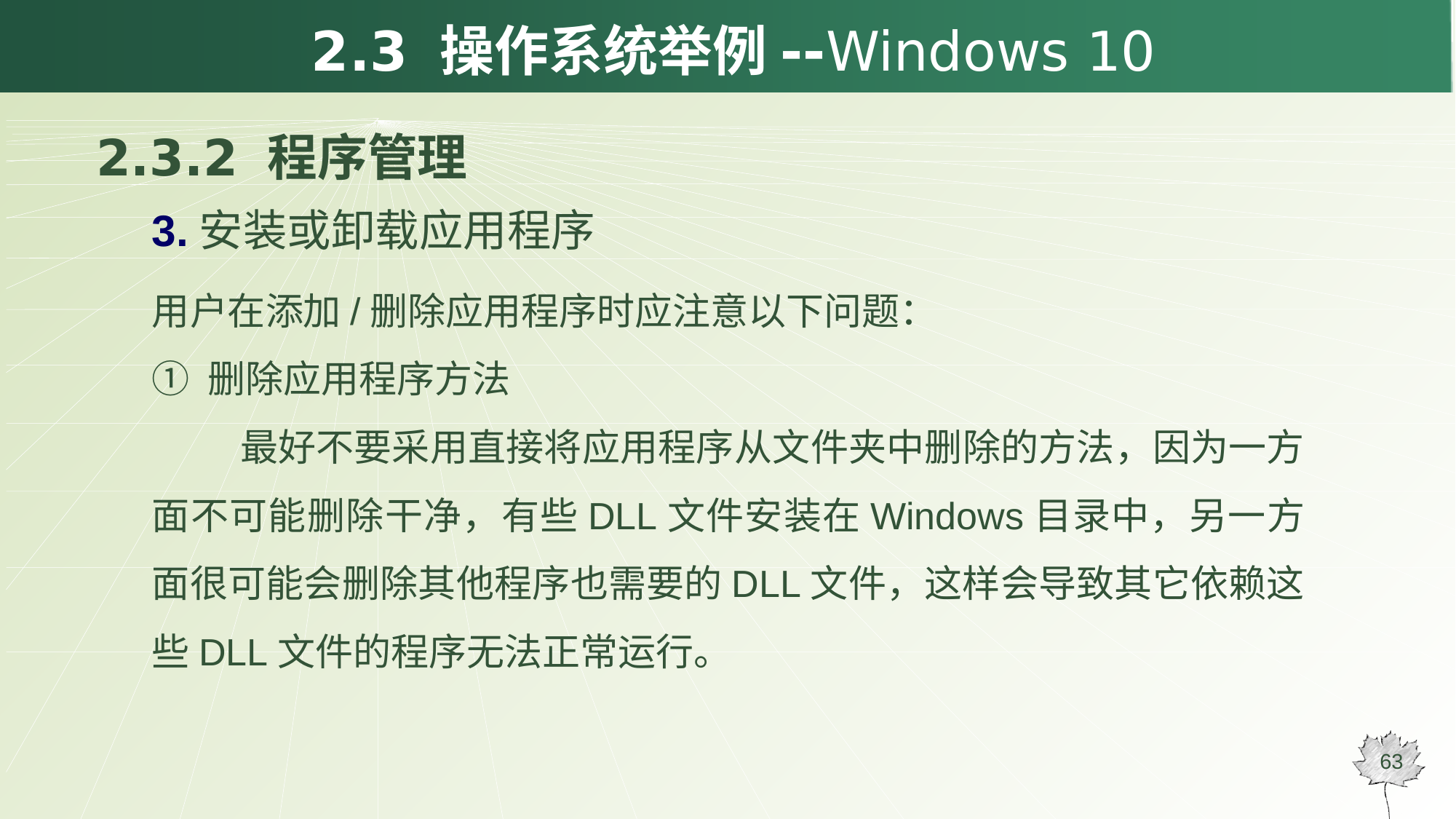

# 2.3 操作系统举例--Windows 10
2.3.2 程序管理
3.安装或卸载应用程序
用户在添加/删除应用程序时应注意以下问题：
① 删除应用程序方法
最好不要采用直接将应用程序从文件夹中删除的方法，因为一方面不可能删除干净，有些DLL文件安装在Windows目录中，另一方面很可能会删除其他程序也需要的DLL文件，这样会导致其它依赖这些DLL文件的程序无法正常运行。
63